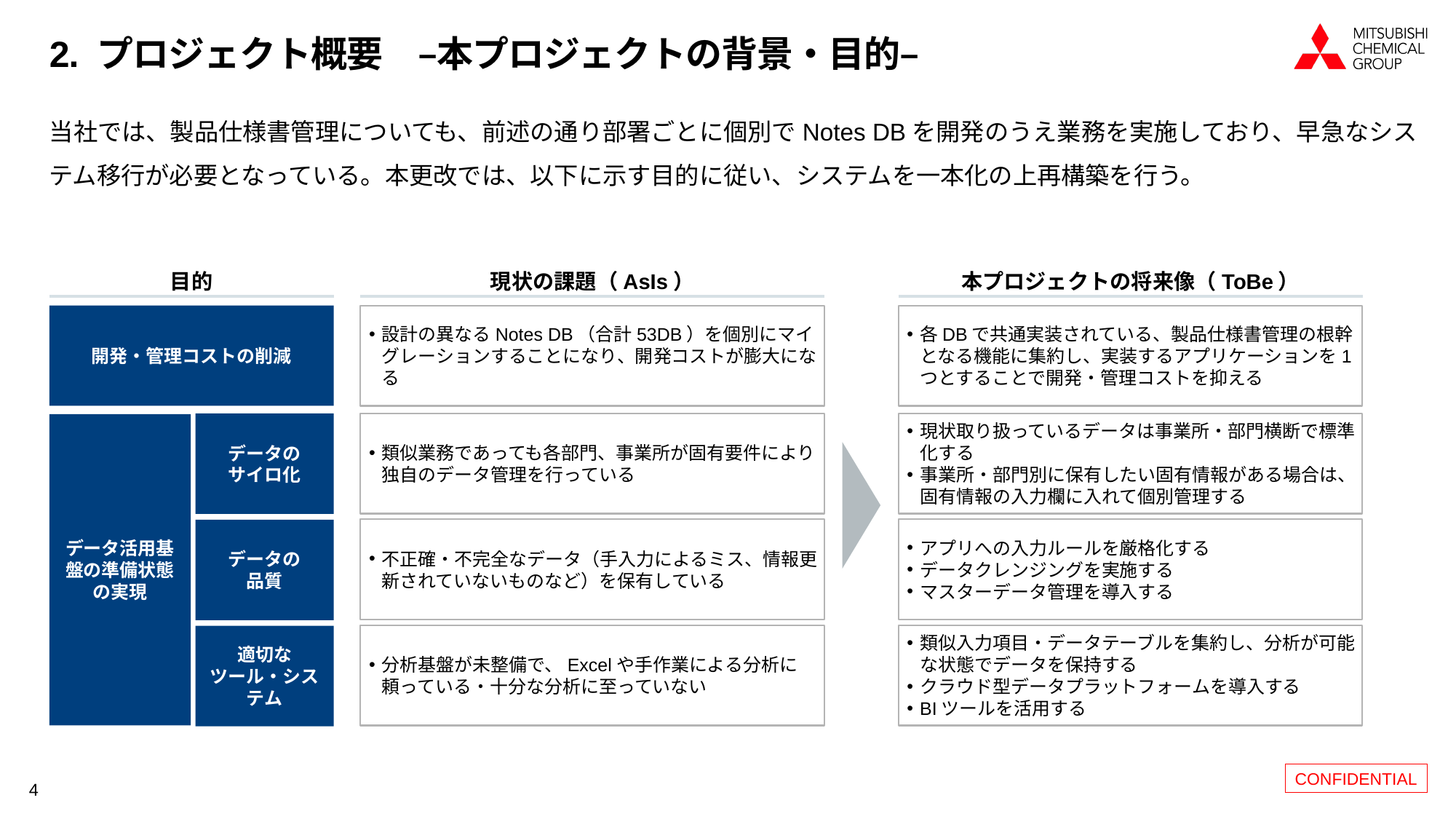

# 2. プロジェクト概要　–本プロジェクトの背景・目的–
当社では、製品仕様書管理についても、前述の通り部署ごとに個別でNotes DBを開発のうえ業務を実施しており、早急なシステム移行が必要となっている。本更改では、以下に示す目的に従い、システムを一本化の上再構築を行う。

目的
現状の課題（AsIs）
本プロジェクトの将来像（ToBe）
設計の異なるNotes DB（合計53DB）を個別にマイグレーションすることになり、開発コストが膨大になる
各DBで共通実装されている、製品仕様書管理の根幹となる機能に集約し、実装するアプリケーションを1つとすることで開発・管理コストを抑える
開発・管理コストの削減
現状取り扱っているデータは事業所・部門横断で標準化する​
事業所・部門別に保有したい固有情報がある場合は、固有情報の入力欄に入れて個別管理する
類似業務であっても各部門、事業所が固有要件により独自のデータ管理を行っている
データの
サイロ化
データ活用基盤の準備状態の実現

不正確・不完全なデータ（手入力によるミス、情報更新されていないものなど）を保有している
アプリへの入力ルールを厳格化する​
データクレンジングを実施する​
マスターデータ管理を導入する
データの
品質
分析基盤が未整備で、Excelや手作業による分析に頼っている・十分な分析に至っていない
類似入力項目・データテーブルを集約し、分析が可能な状態でデータを保持する
クラウド型データプラットフォームを導入する
BIツールを活用する
適切な
ツール・システム
4